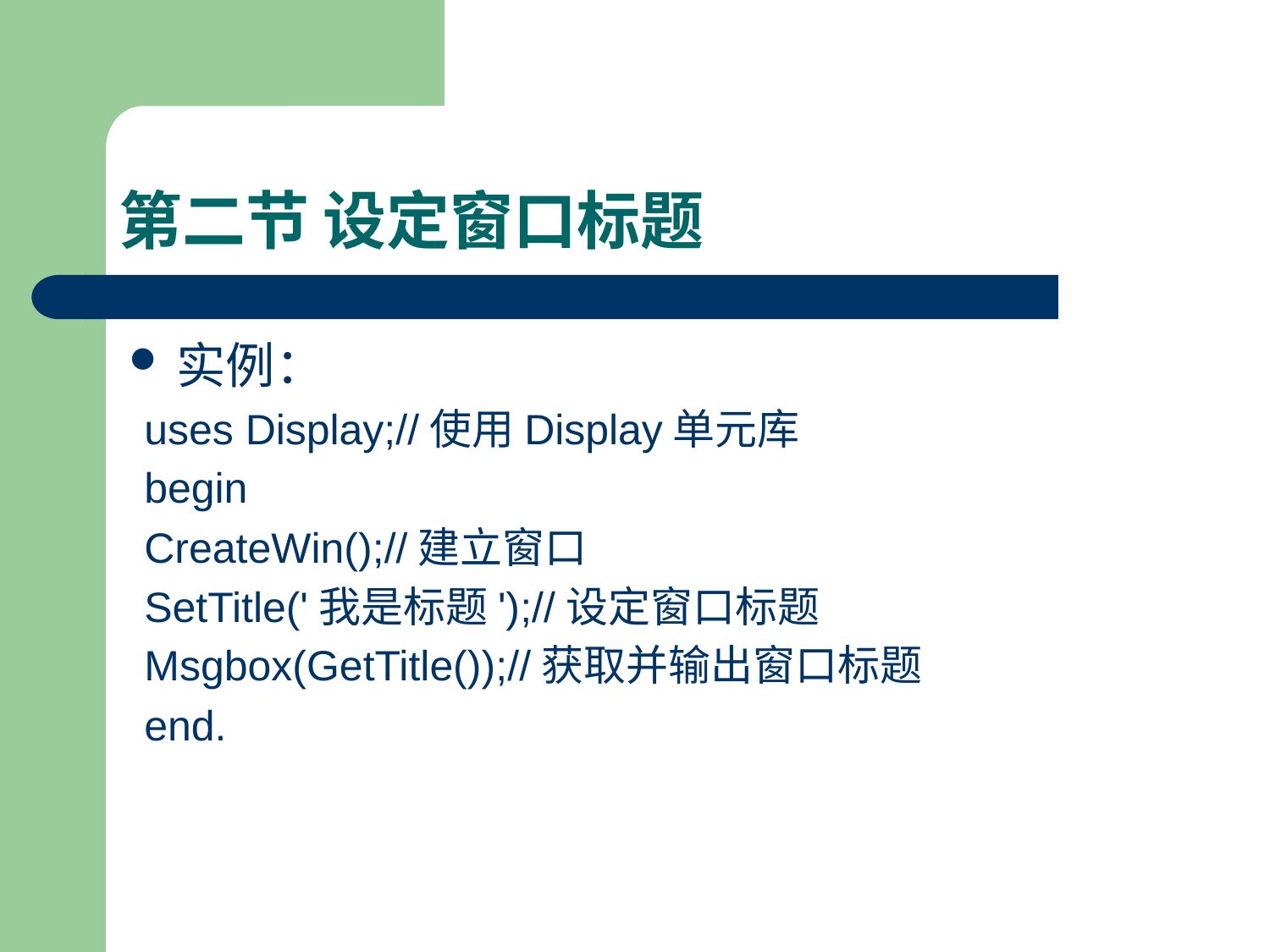

# 第二节 设定窗口标题
实例：
uses Display;//使用Display单元库
begin
CreateWin();//建立窗口
SetTitle('我是标题');//设定窗口标题
Msgbox(GetTitle());//获取并输出窗口标题
end.